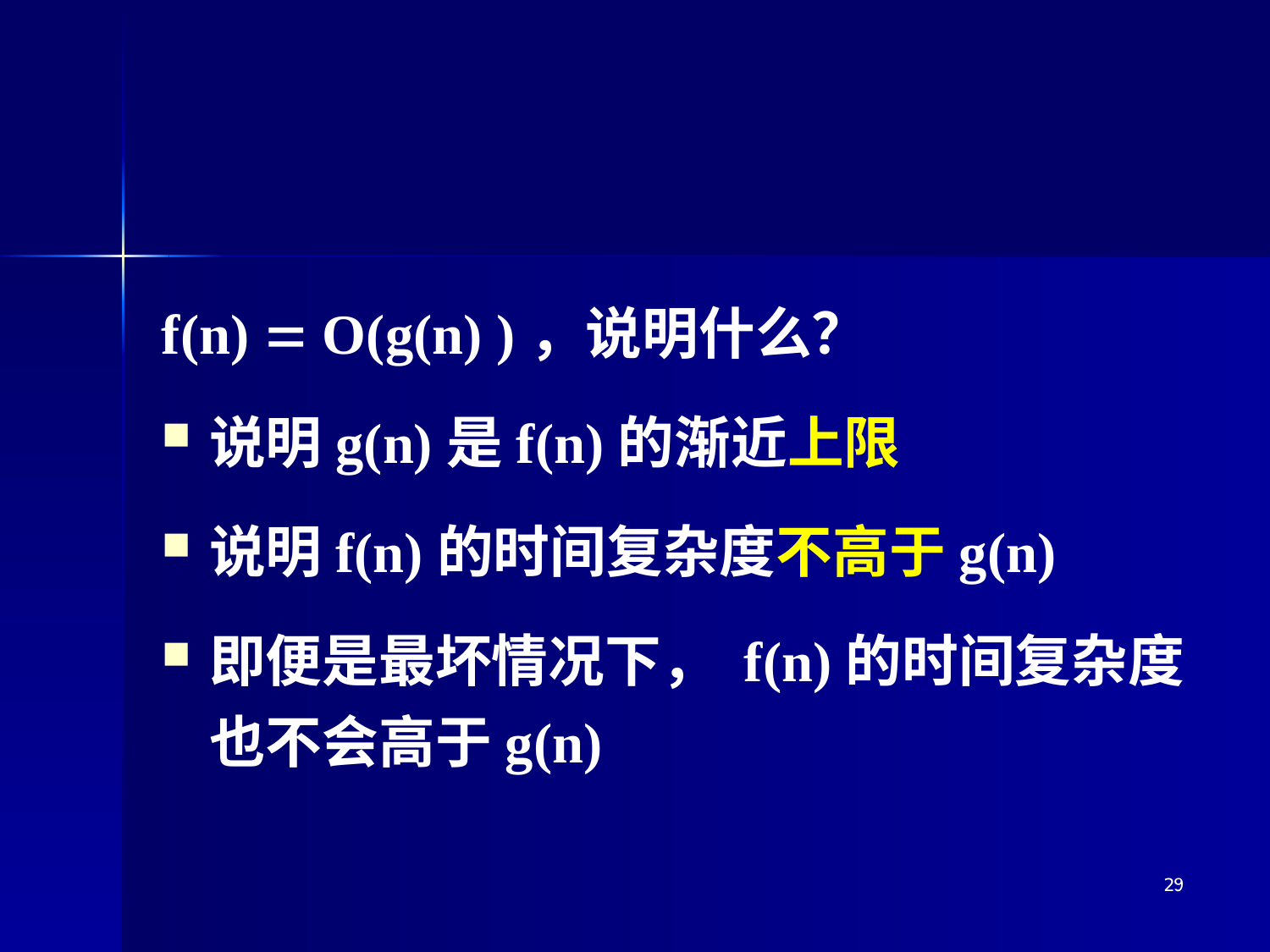

f(n) = O(g(n) )，说明什么？
说明g(n)是f(n)的渐近上限
说明f(n)的时间复杂度不高于g(n)
即便是最坏情况下， f(n)的时间复杂度也不会高于g(n)
29